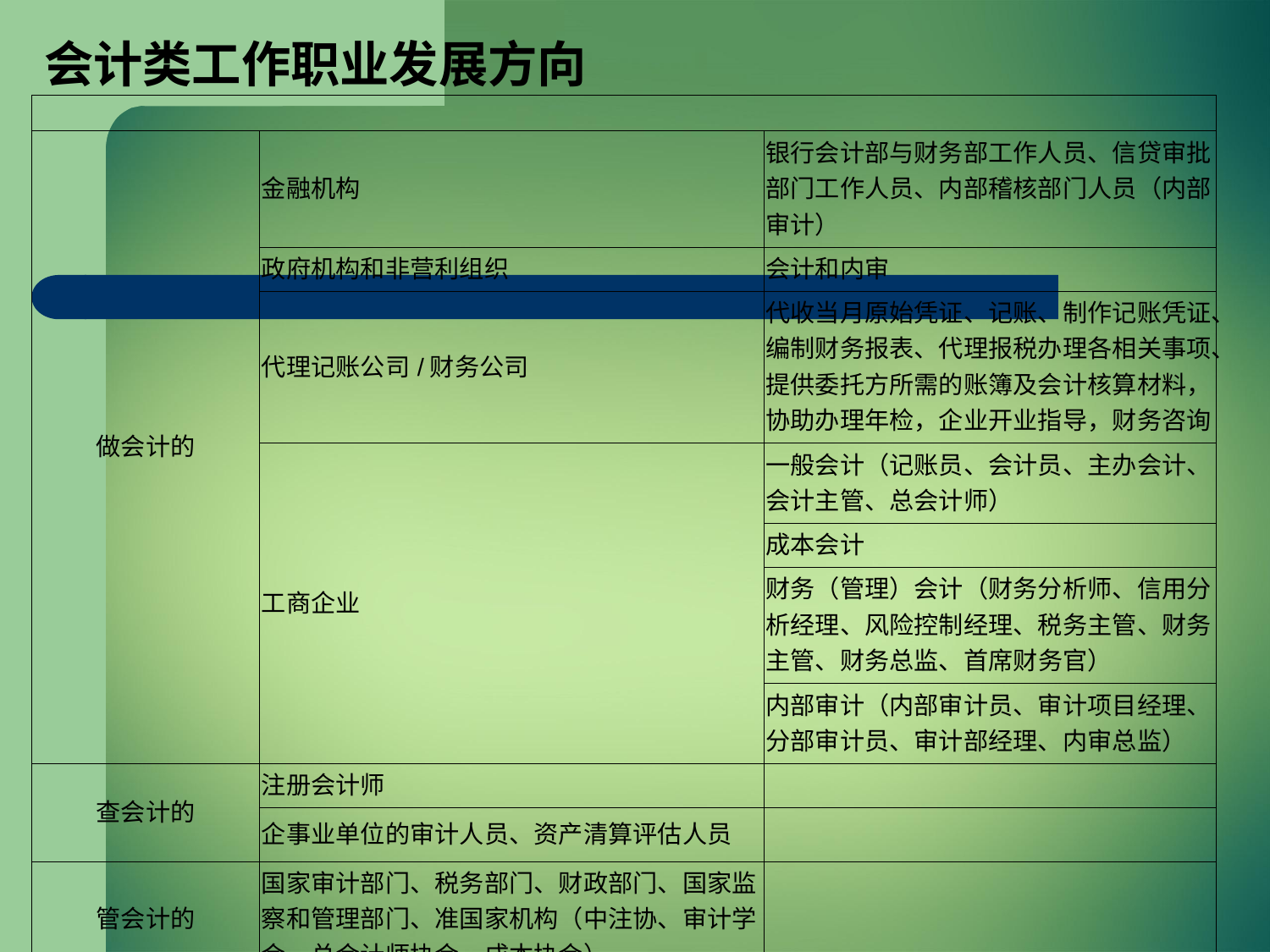

# 会计类工作职业发展方向
|  |  |  |
| --- | --- | --- |
| 做会计的 | 金融机构 | 银行会计部与财务部工作人员、信贷审批部门工作人员、内部稽核部门人员（内部审计） |
|  | 政府机构和非营利组织 | 会计和内审 |
|  | 代理记账公司/财务公司 | 代收当月原始凭证、记账、制作记账凭证、编制财务报表、代理报税办理各相关事项、提供委托方所需的账簿及会计核算材料，协助办理年检，企业开业指导，财务咨询 |
|  | 工商企业 | 一般会计（记账员、会计员、主办会计、会计主管、总会计师） |
|  |  | 成本会计 |
|  |  | 财务（管理）会计（财务分析师、信用分析经理、风险控制经理、税务主管、财务主管、财务总监、首席财务官） |
|  |  | 内部审计（内部审计员、审计项目经理、分部审计员、审计部经理、内审总监） |
| 查会计的 | 注册会计师 |  |
|  | 企事业单位的审计人员、资产清算评估人员 |  |
| 管会计的 | 国家审计部门、税务部门、财政部门、国家监察和管理部门、准国家机构（中注协、审计学会、总会计师协会、成本协会） |  |
| 研究会计的 | 学校教师、会计师协会研究院 |  |